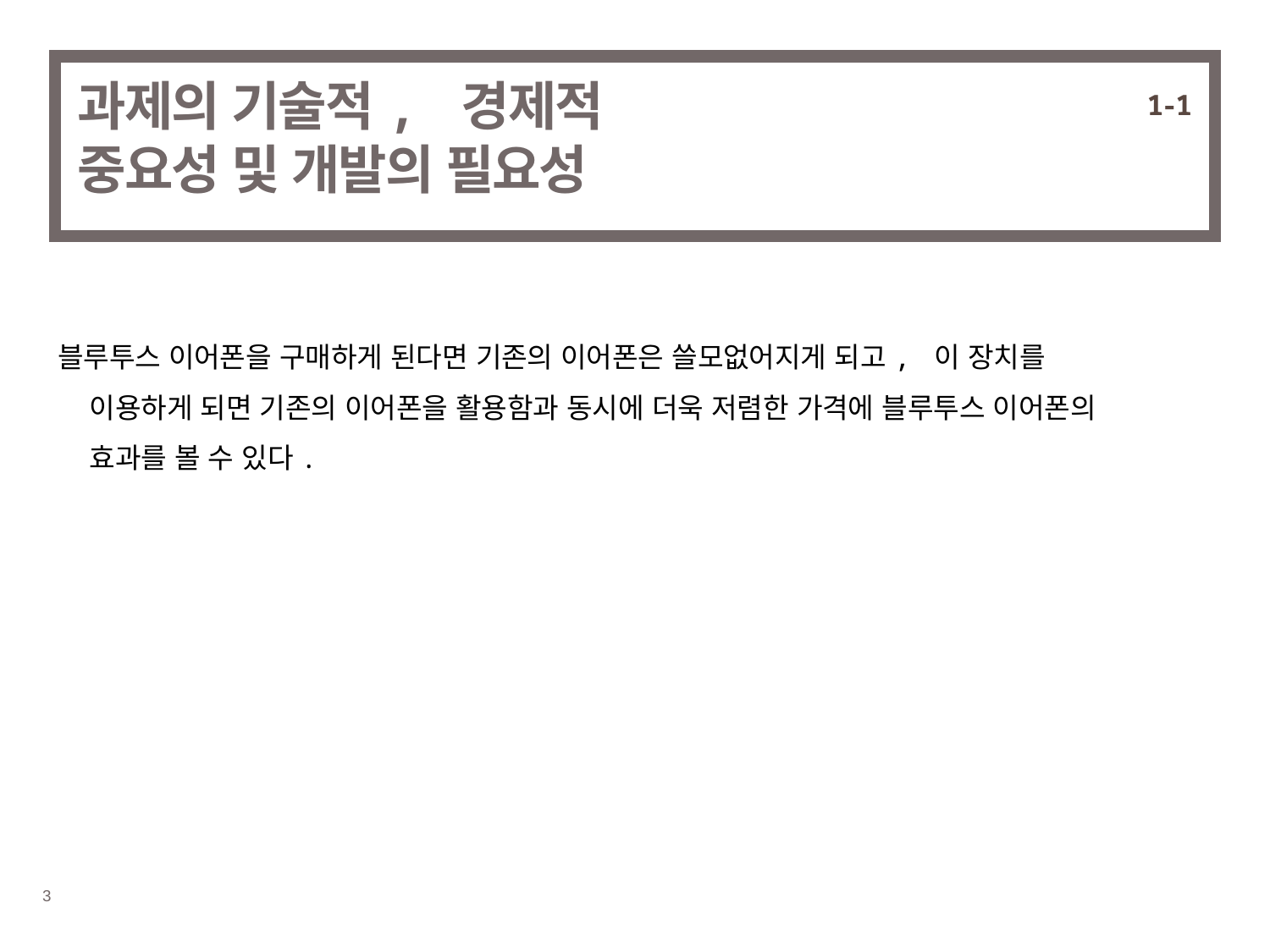

1-1

# 과제의 기술적, 경제적 중요성 및 개발의 필요성
블루투스 이어폰을 구매하게 된다면 기존의 이어폰은 쓸모없어지게 되고, 이 장치를 이용하게 되면 기존의 이어폰을 활용함과 동시에 더욱 저렴한 가격에 블루투스 이어폰의 효과를 볼 수 있다.